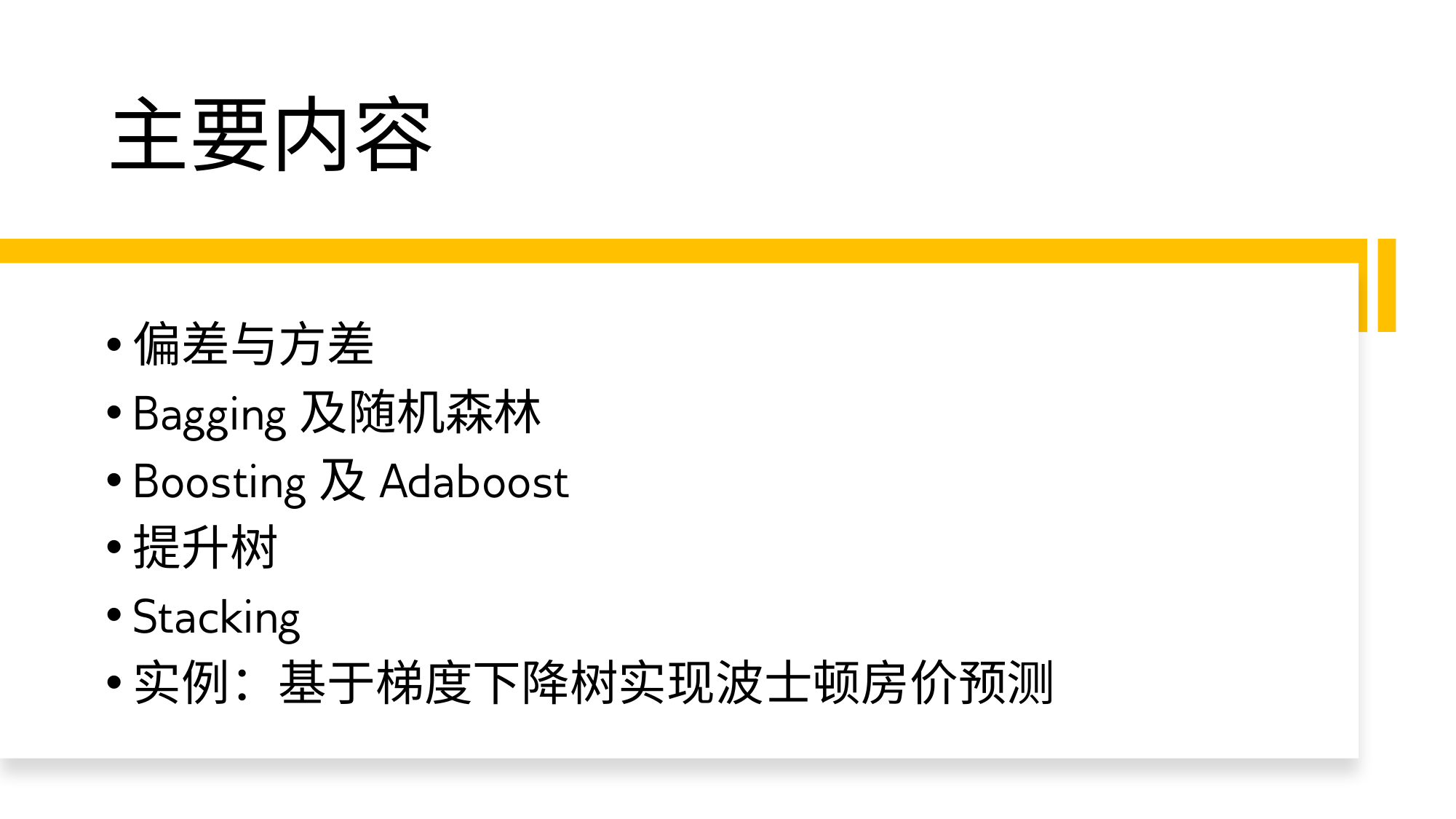

# 主要内容

偏差与方差
Bagging及随机森林
Boosting及Adaboost
提升树
Stacking
实例：基于梯度下降树实现波士顿房价预测